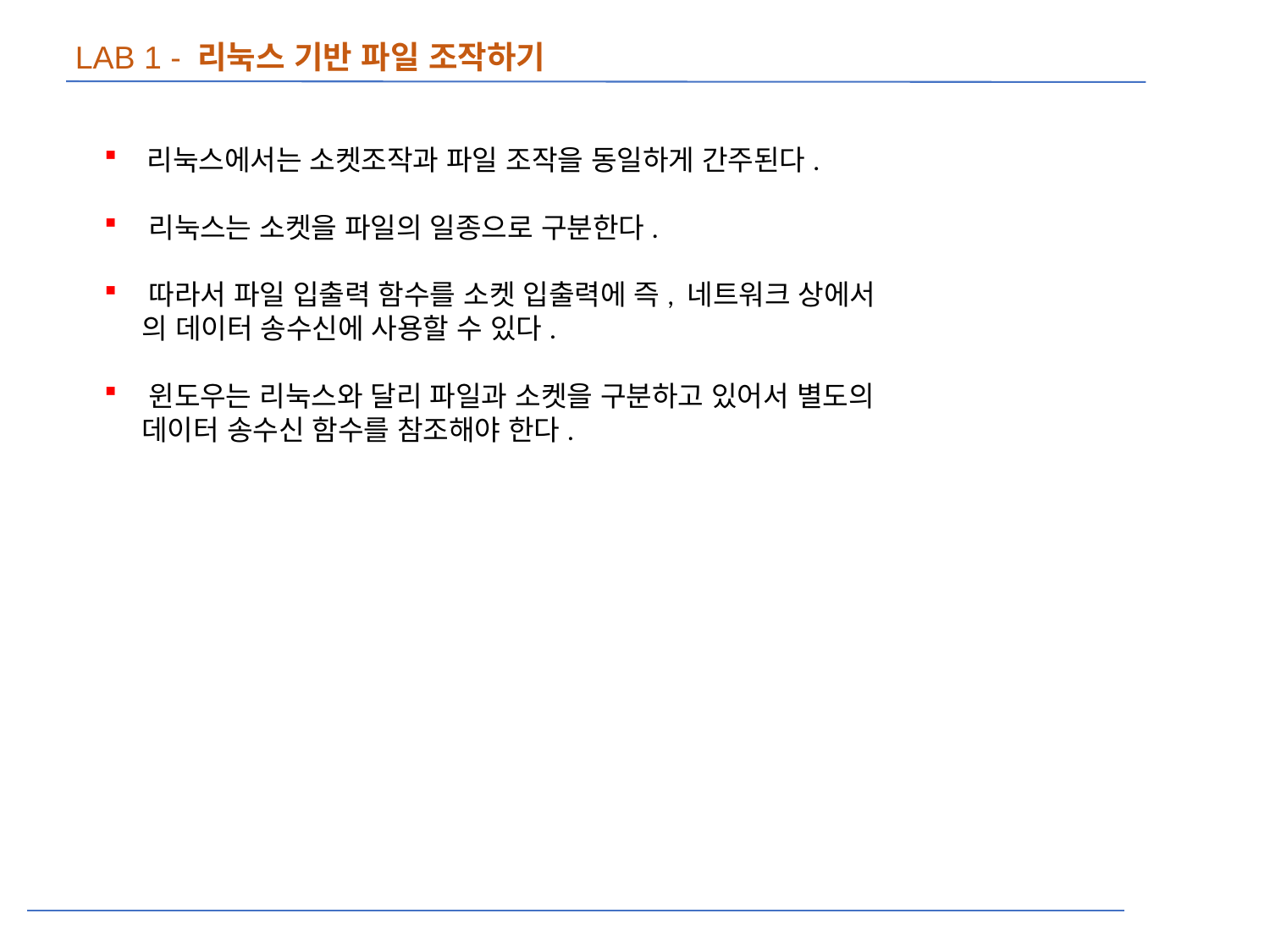

LAB 1 - 리눅스 기반 파일 조작하기
 리눅스에서는 소켓조작과 파일 조작을 동일하게 간주된다.

 리눅스는 소켓을 파일의 일종으로 구분한다.

 따라서 파일 입출력 함수를 소켓 입출력에 즉, 네트워크 상에서
 의 데이터 송수신에 사용할 수 있다.

 윈도우는 리눅스와 달리 파일과 소켓을 구분하고 있어서 별도의
 데이터 송수신 함수를 참조해야 한다.